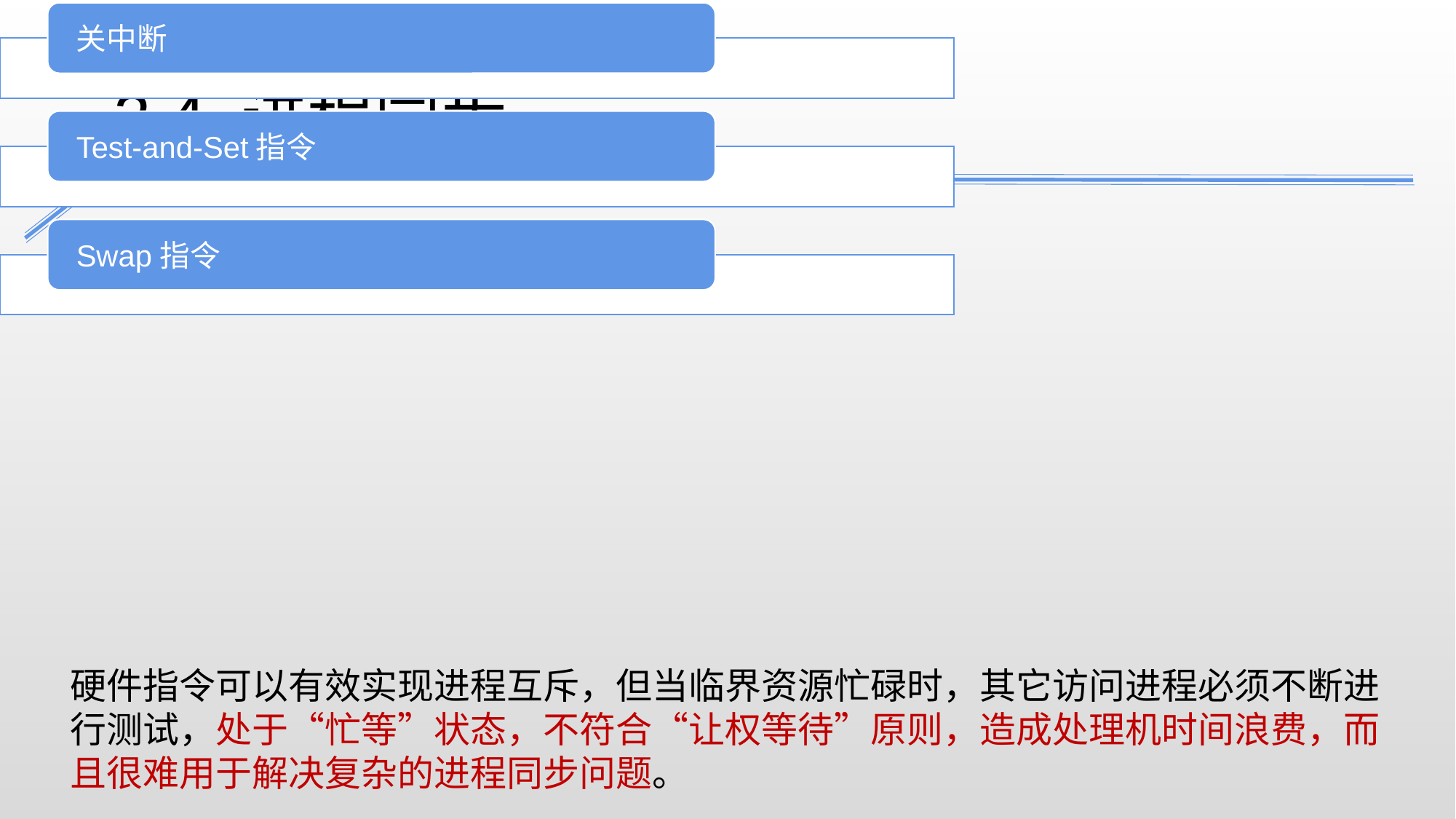

2.4 进程同步
2.4.2进程同步的机制：硬件机制

关中断

Test-and-Set指令

Swap指令
硬件指令可以有效实现进程互斥，但当临界资源忙碌时，其它访问进程必须不断进行测试，处于“忙等”状态，不符合“让权等待”原则，造成处理机时间浪费，而且很难用于解决复杂的进程同步问题。